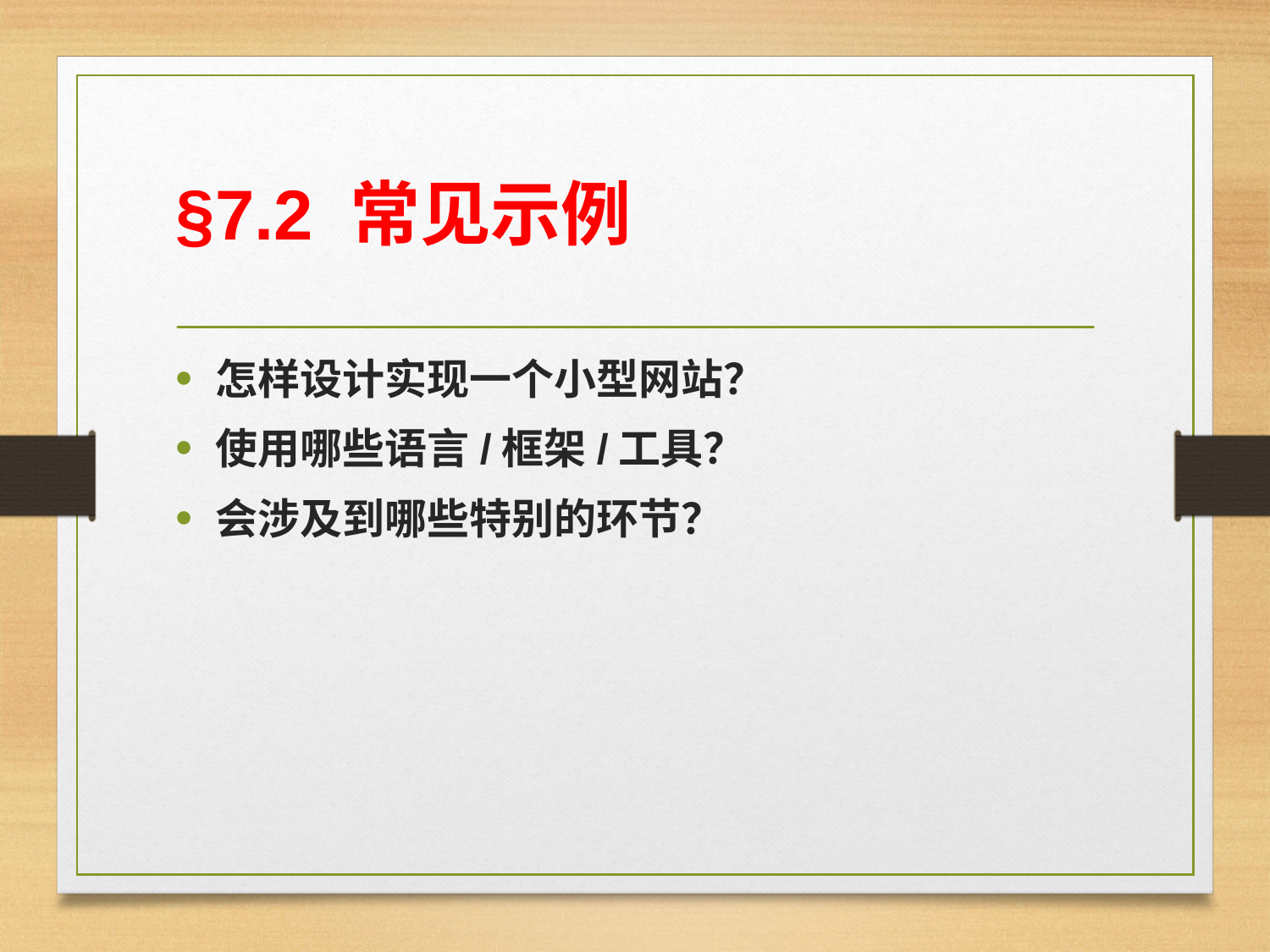

# §7.2 常见示例
怎样设计实现一个小型网站？
使用哪些语言/框架/工具？
会涉及到哪些特别的环节？